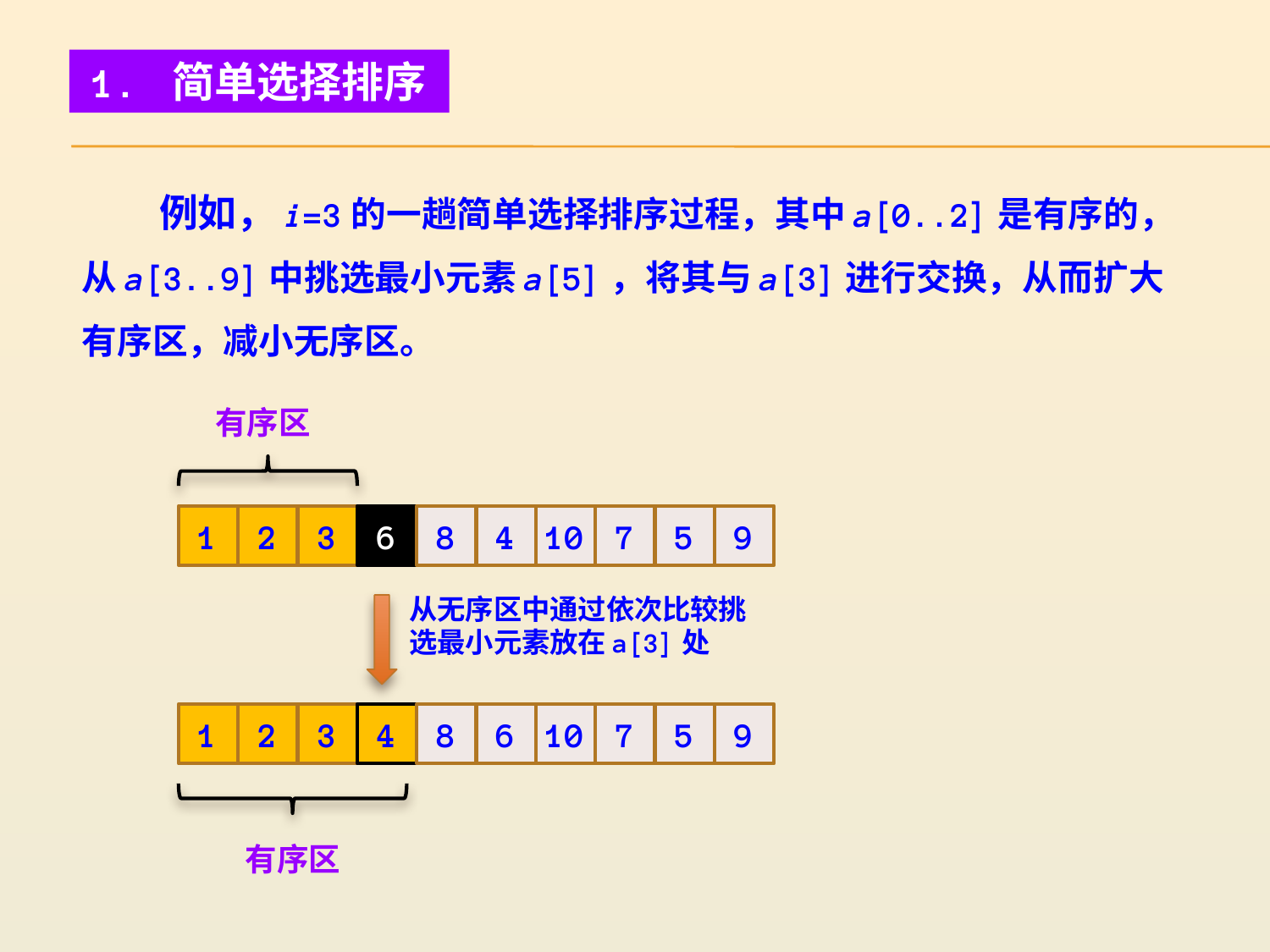

1. 简单选择排序
　　例如，i=3的一趟简单选择排序过程，其中a[0..2]是有序的，从a[3..9]中挑选最小元素a[5]，将其与a[3]进行交换，从而扩大有序区，减小无序区。

有序区
1
2
3
6
8
4
10
7
5
9
从无序区中通过依次比较挑选最小元素放在a[3]处

1
2
3
4
8
6
10
7
5
9
有序区